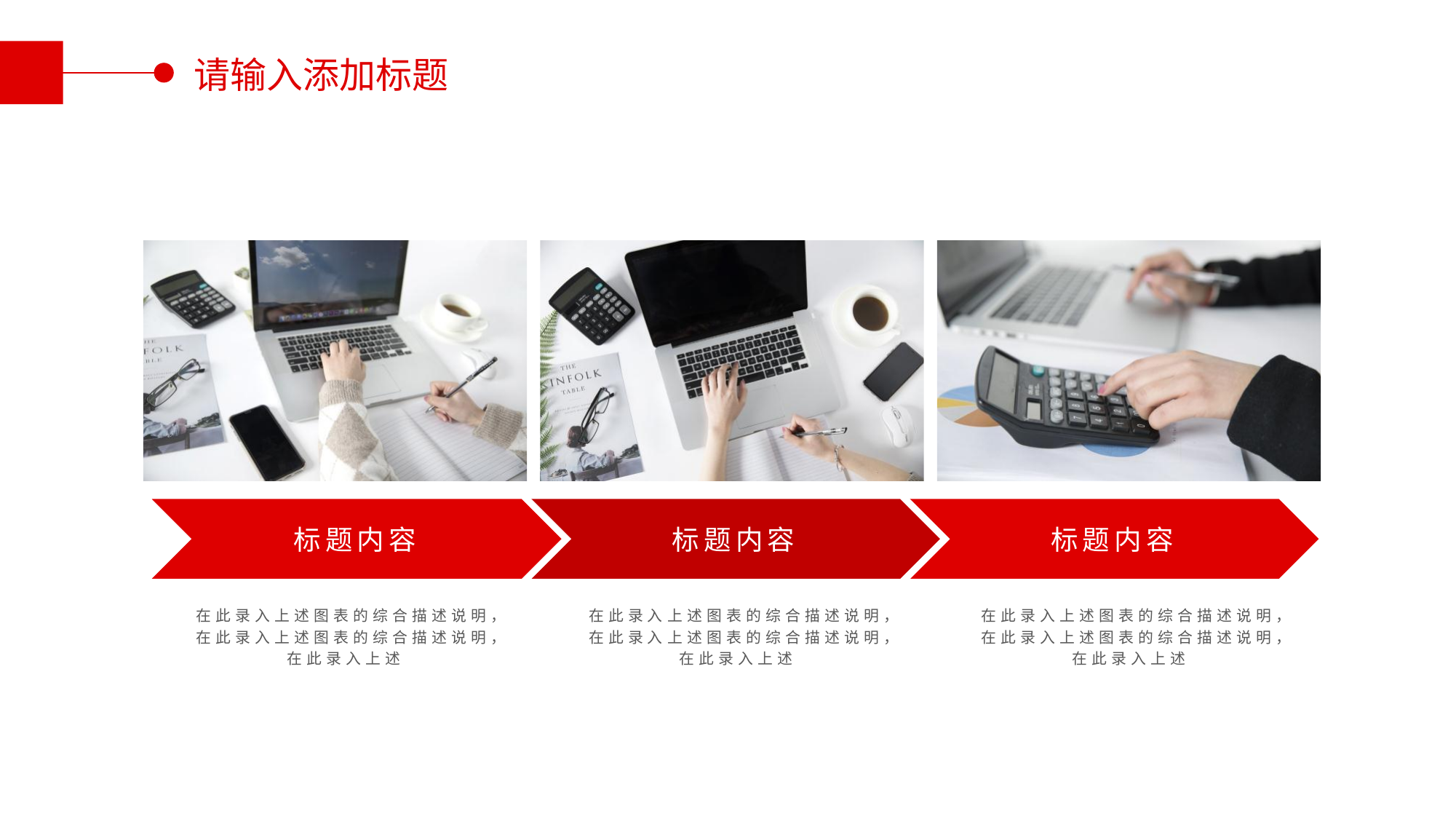

标题内容
标题内容
标题内容
在此录入上述图表的综合描述说明，在此录入上述图表的综合描述说明，在此录入上述
在此录入上述图表的综合描述说明，在此录入上述图表的综合描述说明，在此录入上述
在此录入上述图表的综合描述说明，在此录入上述图表的综合描述说明，在此录入上述